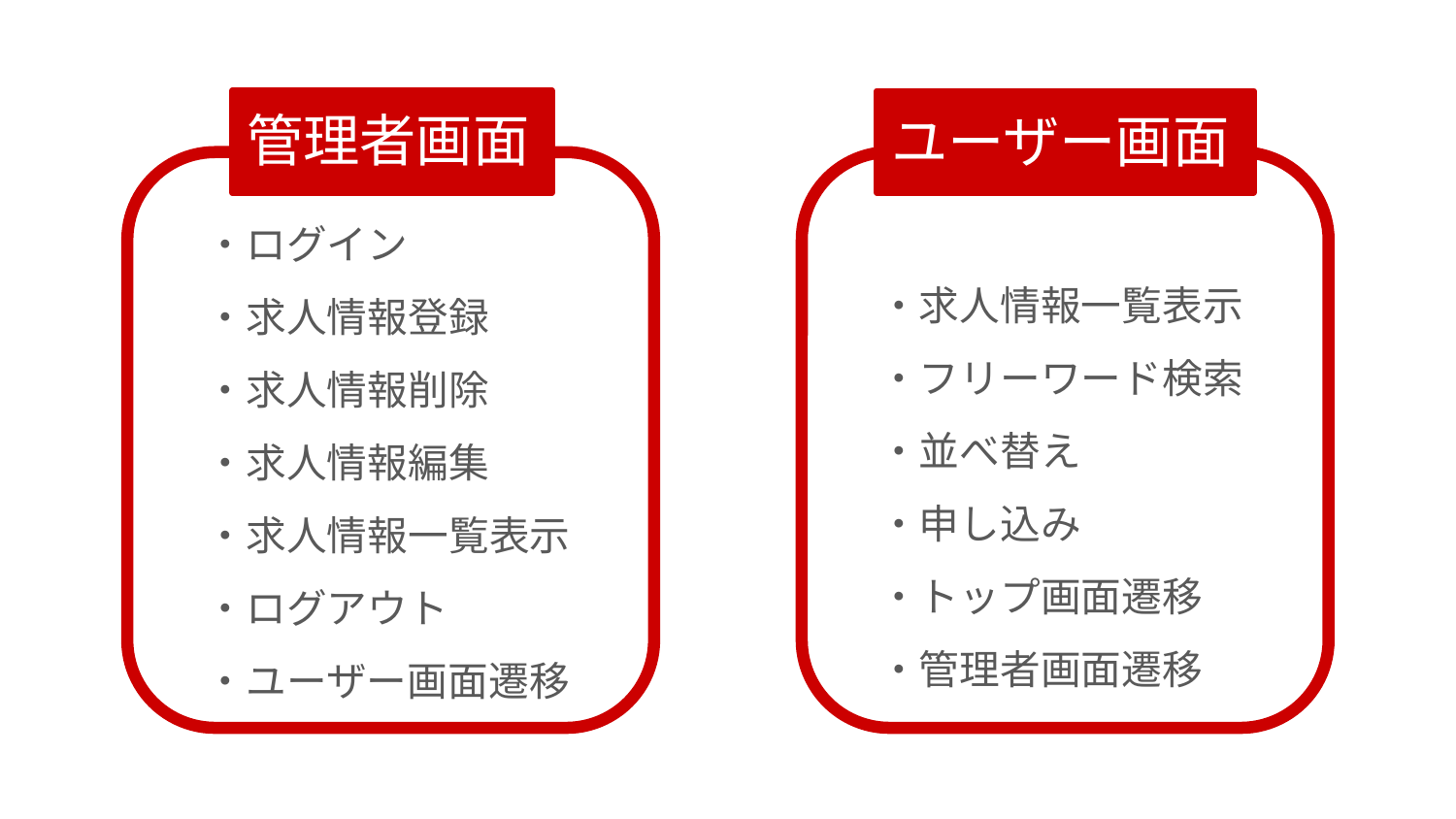

# 管理者画面
ユーザー画面

・ログイン
・求人情報登録
・求人情報削除
・求人情報編集
・求人情報一覧表示
・ログアウト
・ユーザー画面遷移
・求人情報一覧表示
・フリーワード検索
・並べ替え
・申し込み
・トップ画面遷移
・管理者画面遷移